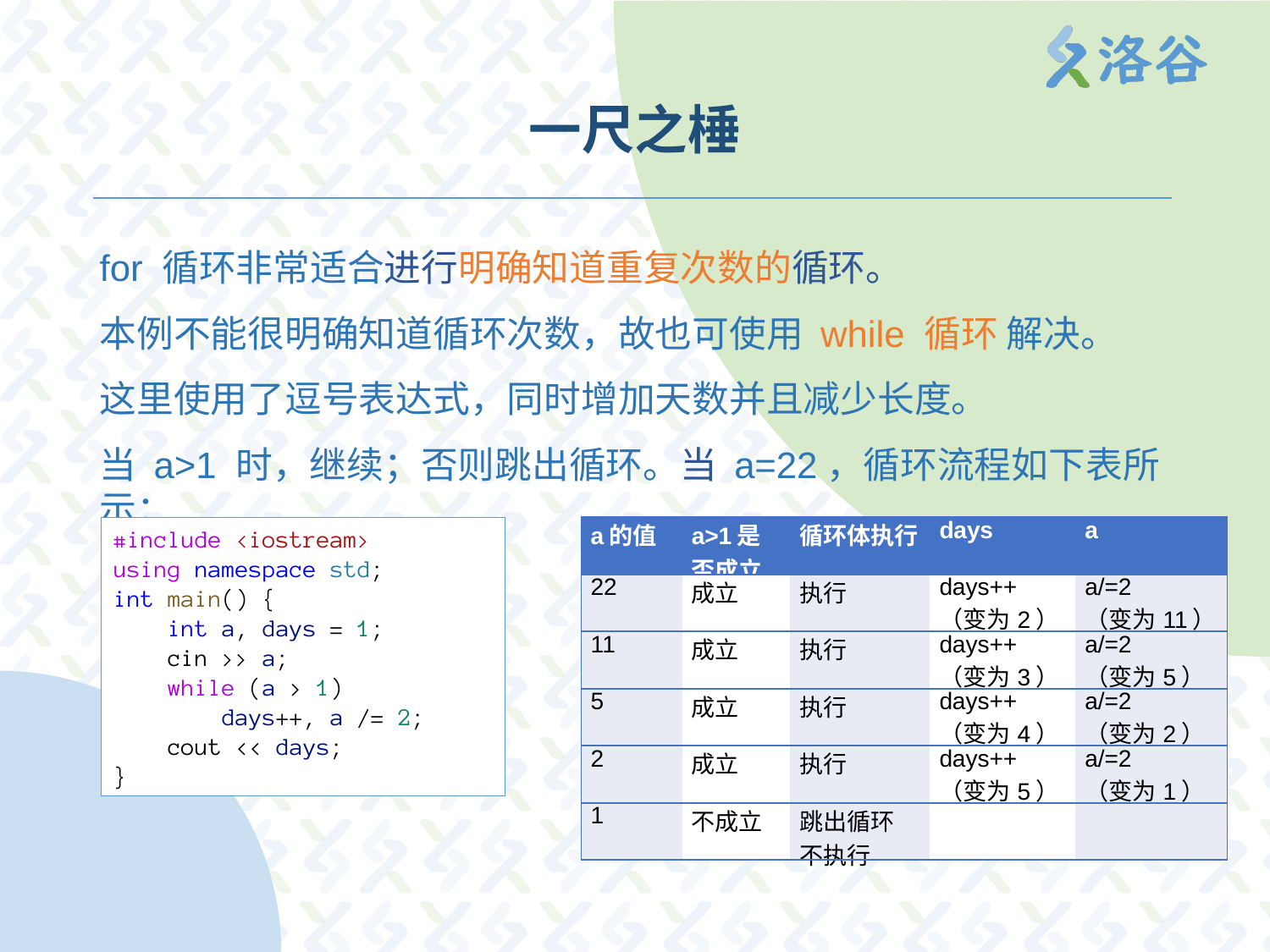

# 一尺之棰
for 循环非常适合进行明确知道重复次数的循环。
本例不能很明确知道循环次数，故也可使用 while 循环 解决。
这里使用了逗号表达式，同时增加天数并且减少长度。
当 a>1 时，继续；否则跳出循环。当 a=22，循环流程如下表所示：

#include <iostream>
using namespace std;
int main() {
    int a, days = 1;
    cin >> a;
    while (a > 1)
        days++, a /= 2;
    cout << days;
}
| a的值 | a>1是否成立 | 循环体执行 | days | a |
| --- | --- | --- | --- | --- |
| 22 | 成立 | 执行 | days++ （变为2） | a/=2 （变为11） |
| 11 | 成立 | 执行 | days++ （变为3） | a/=2 （变为5） |
| 5 | 成立 | 执行 | days++ （变为4） | a/=2 （变为2） |
| 2 | 成立 | 执行 | days++ （变为5） | a/=2 （变为1） |
| 1 | 不成立 | 跳出循环 不执行 |  |  |